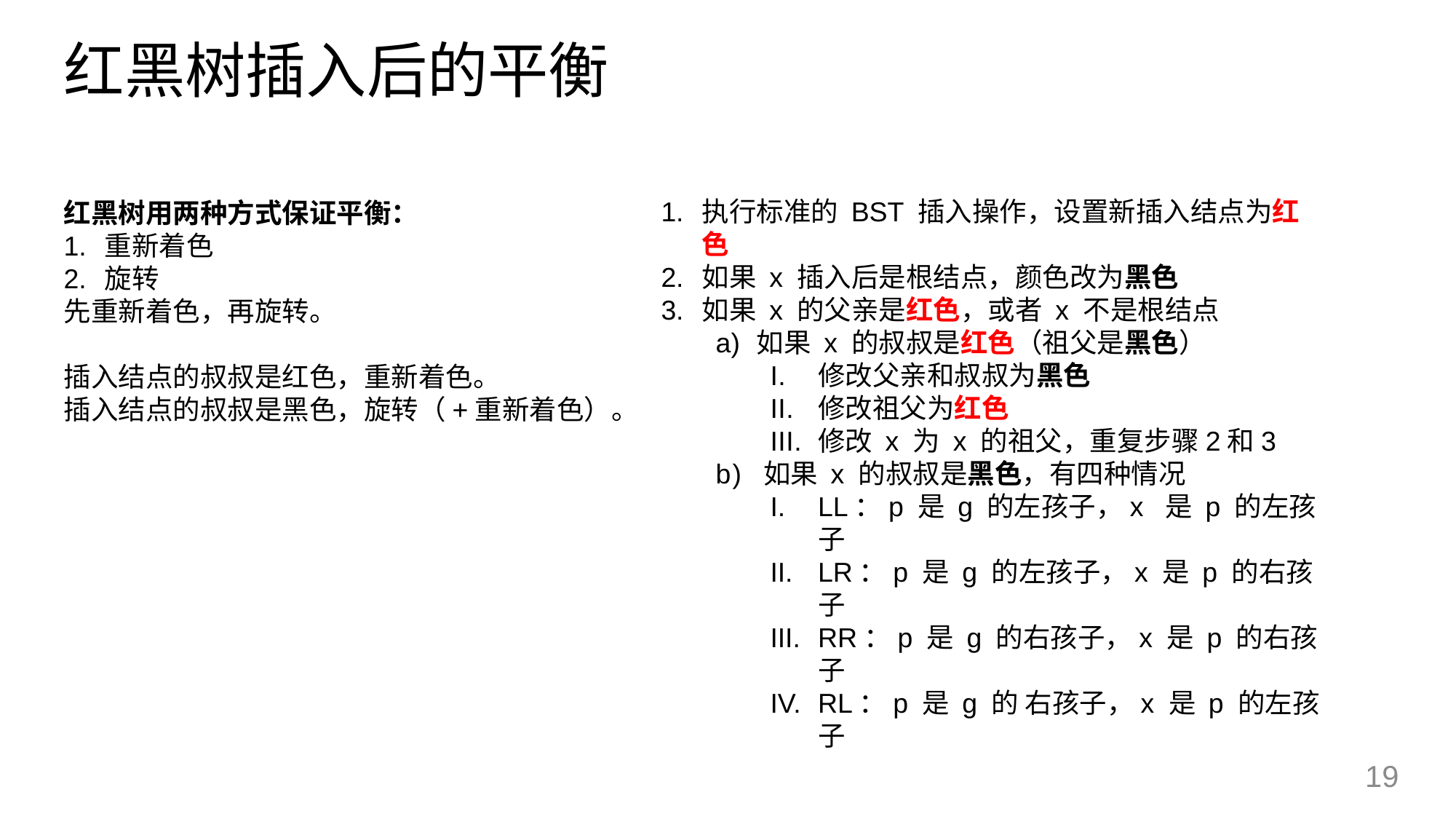

# 红黑树插入后的平衡
执行标准的 BST 插入操作，设置新插入结点为红色
如果 x 插入后是根结点，颜色改为黑色
如果 x 的父亲是红色，或者 x 不是根结点
如果 x 的叔叔是红色（祖父是黑色）
修改父亲和叔叔为黑色
修改祖父为红色
修改 x 为 x 的祖父，重复步骤2和3
如果 x 的叔叔是黑色，有四种情况
LL：p 是 g 的左孩子，x  是 p 的左孩子
LR：p 是 g 的左孩子，x 是 p 的右孩子
RR：p 是 g 的右孩子，x 是 p 的右孩子
RL：p 是 g 的 右孩子，x 是 p 的左孩子

红黑树用两种方式保证平衡：
重新着色
旋转
先重新着色，再旋转。

插入结点的叔叔是红色，重新着色。
插入结点的叔叔是黑色，旋转（+重新着色）。
19